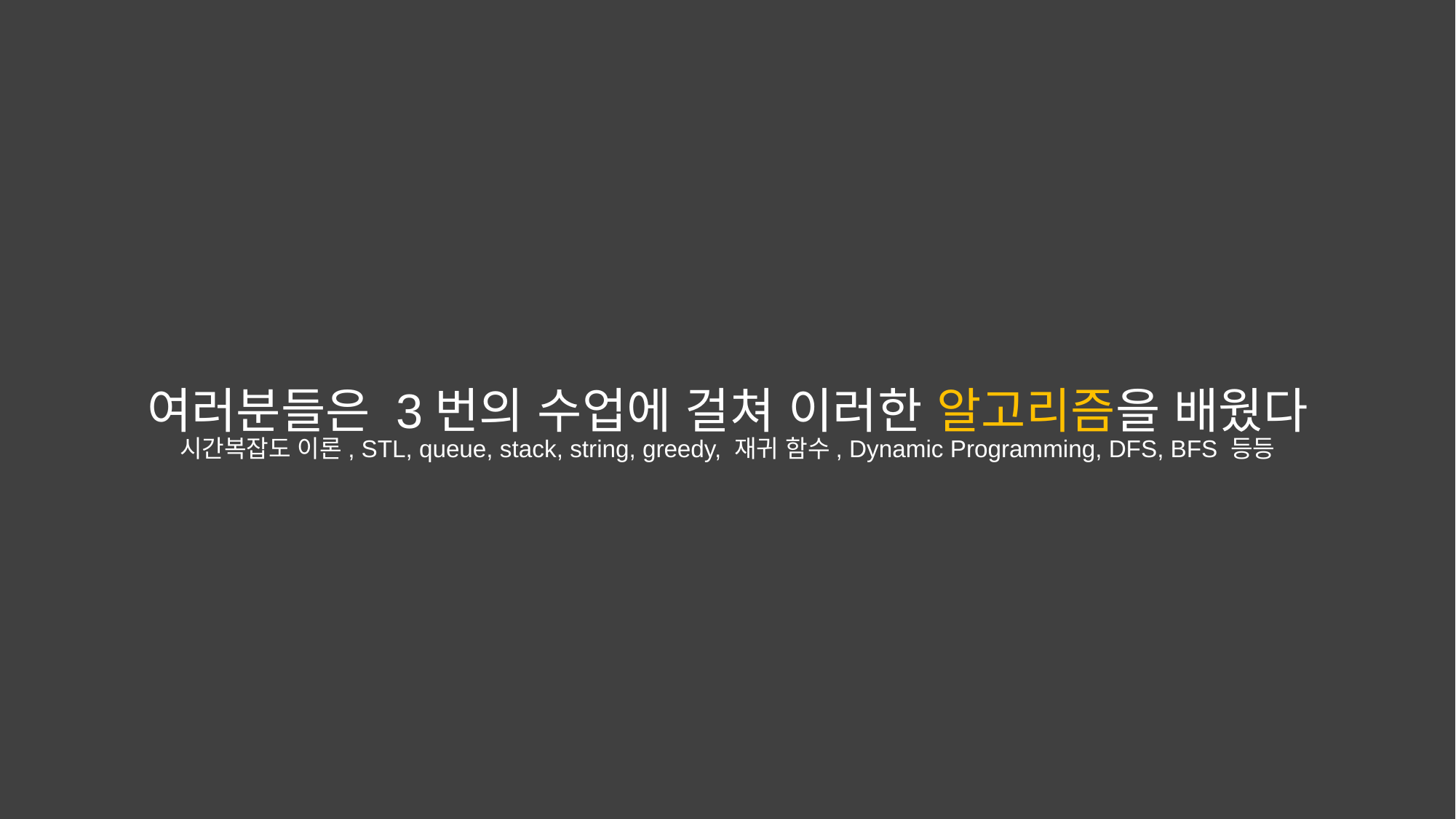

여러분들은 3번의 수업에 걸쳐 이러한 알고리즘을 배웠다
시간복잡도 이론, STL, queue, stack, string, greedy, 재귀 함수, Dynamic Programming, DFS, BFS 등등